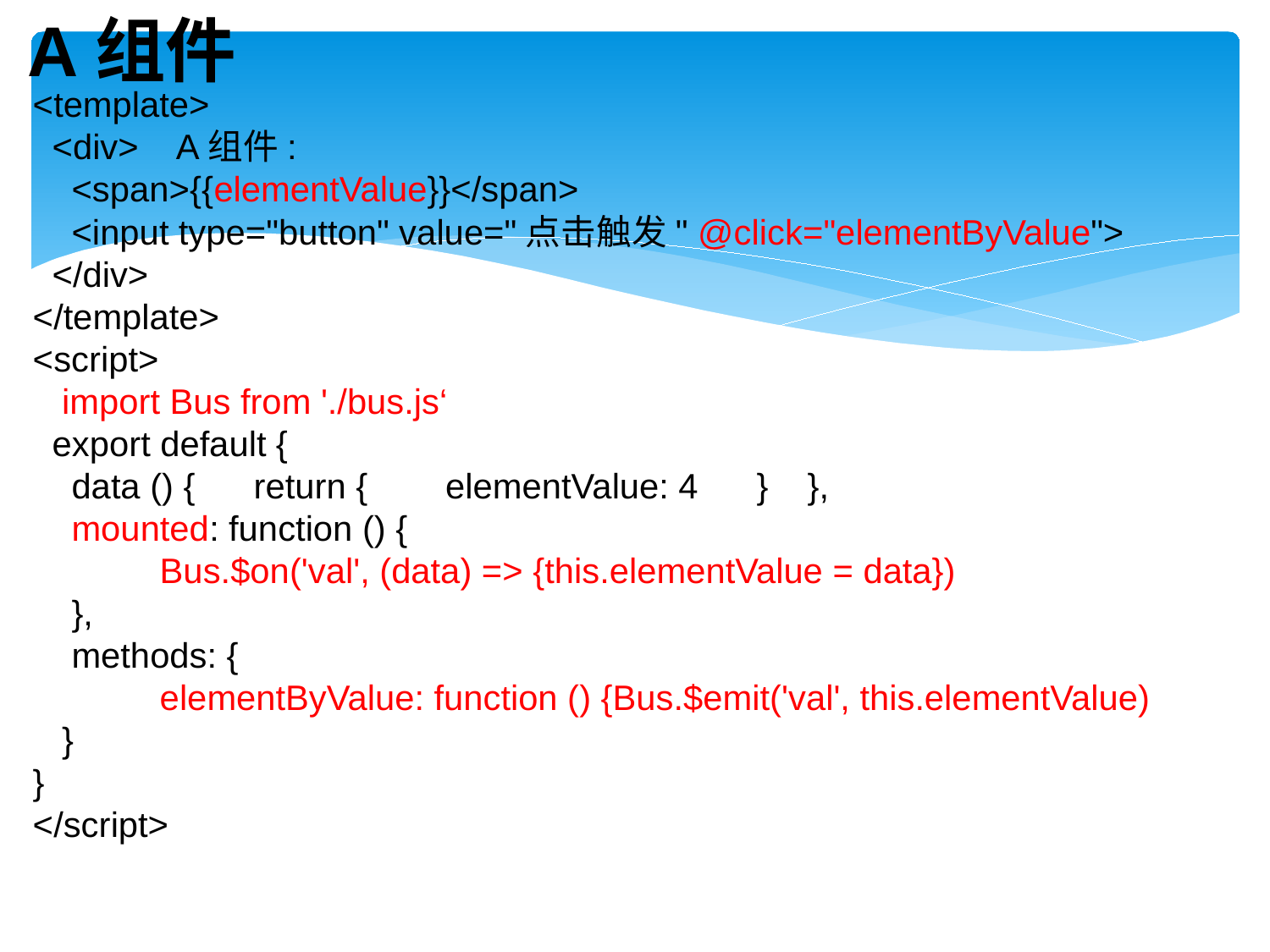

A组件
<template>
  <div>    A组件:
    <span>{{elementValue}}</span>
    <input type="button" value="点击触发" @click="elementByValue">
  </div>
</template>
<script>
   import Bus from './bus.js‘
  export default {
    data () {      return {        elementValue: 4      }    },
    mounted: function () {
	Bus.$on('val', (data) => {this.elementValue = data})
    },
    methods: {
	elementByValue: function () {Bus.$emit('val', this.elementValue)
   }
}
</script>